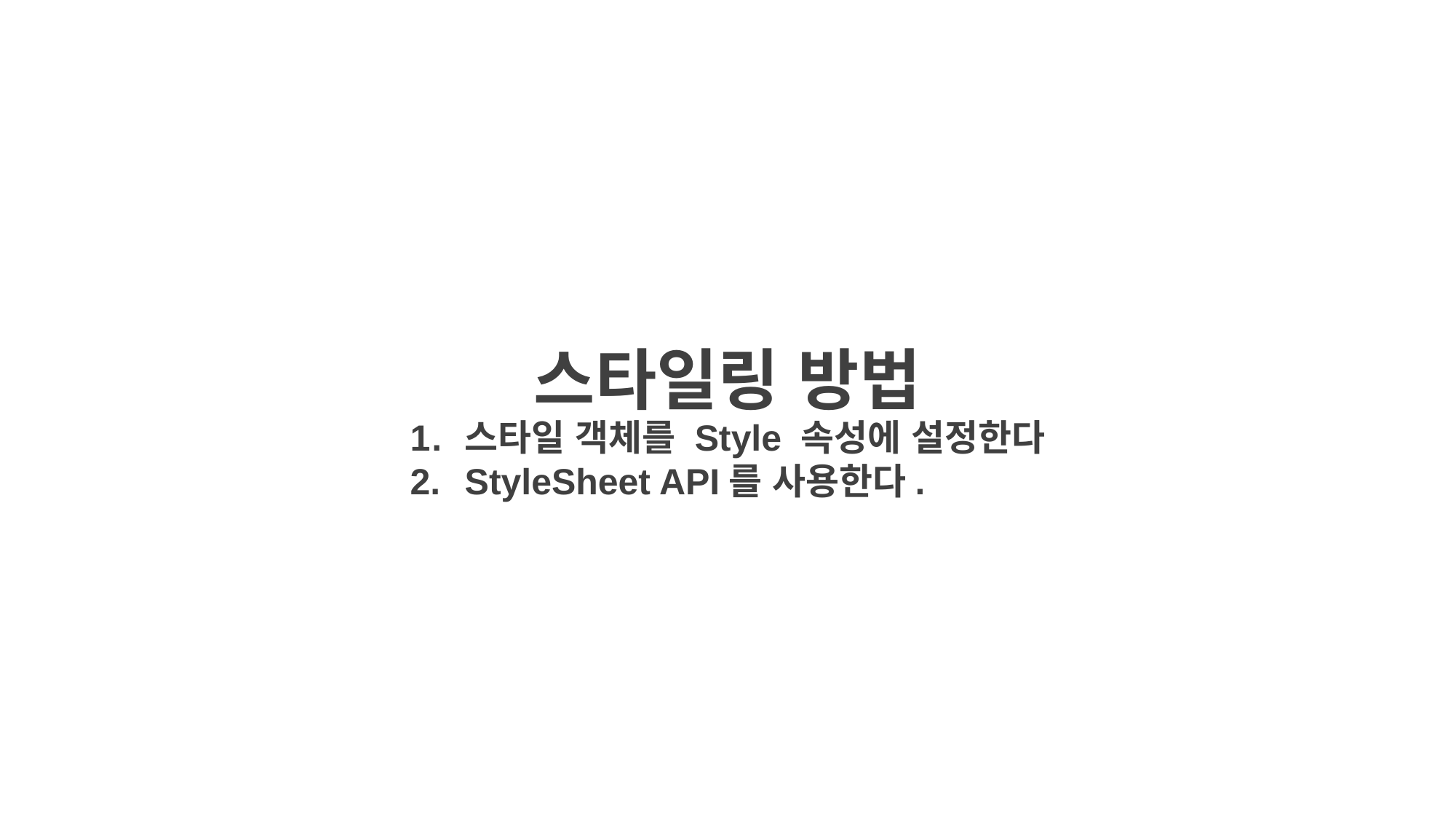

스타일링 방법
스타일 객체를 Style 속성에 설정한다
StyleSheet API를 사용한다.